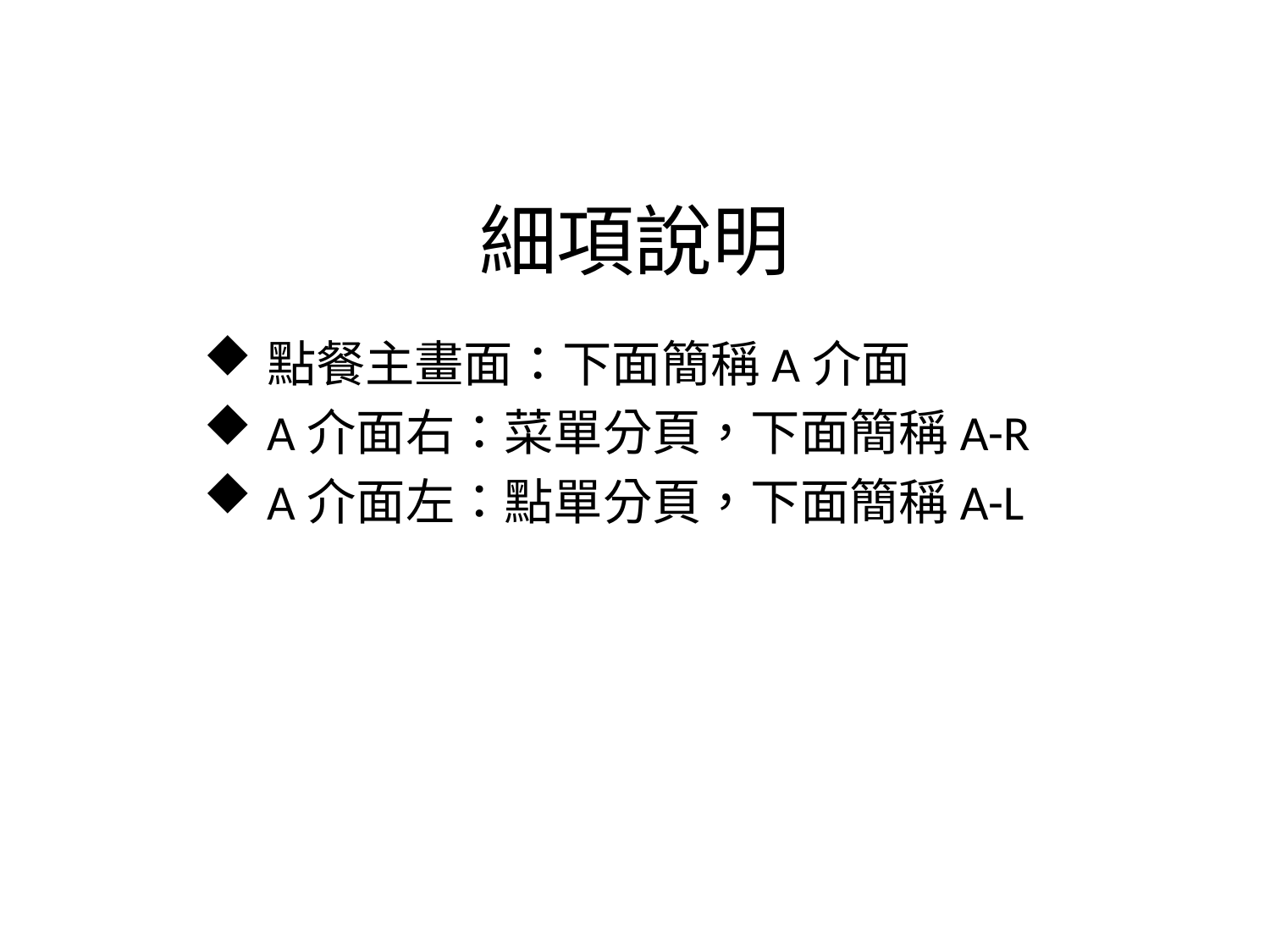

# 細項說明
點餐主畫面：下面簡稱A介面
A介面右：菜單分頁，下面簡稱A-R
A介面左：點單分頁，下面簡稱A-L